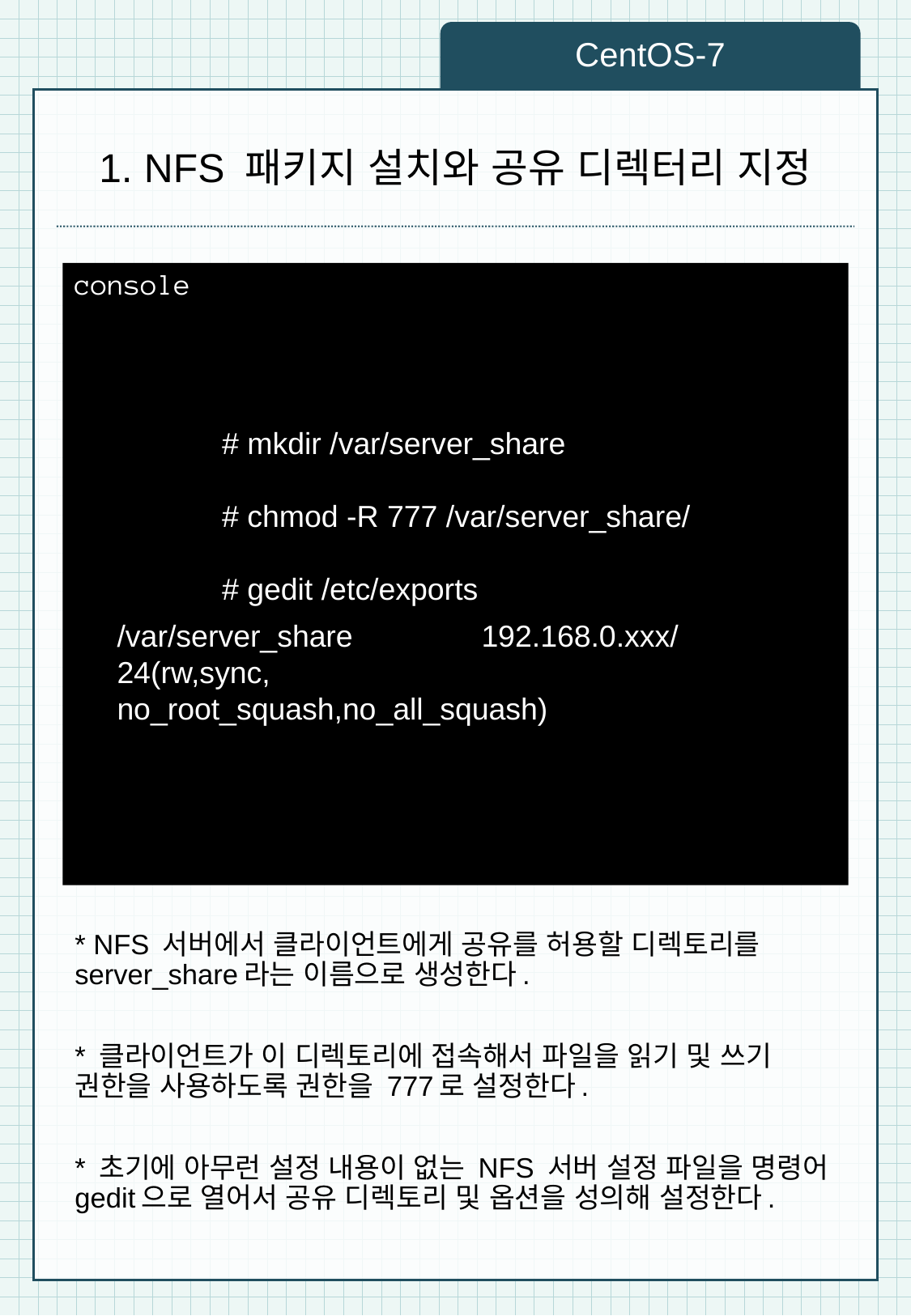

CentOS-7

# 1. NFS 패키지 설치와 공유 디렉터리 지정
console
# mkdir /var/server_share

# chmod -R 777 /var/server_share/

# gedit /etc/exports
/var/server_share		192.168.0.xxx/24(rw,sync,
no_root_squash,no_all_squash)
* NFS 서버에서 클라이언트에게 공유를 허용할 디렉토리를 server_share라는 이름으로 생성한다.

* 클라이언트가 이 디렉토리에 접속해서 파일을 읽기 및 쓰기 권한을 사용하도록 권한을 777로 설정한다.

* 초기에 아무런 설정 내용이 없는 NFS 서버 설정 파일을 명령어 gedit으로 열어서 공유 디렉토리 및 옵션을 성의해 설정한다.